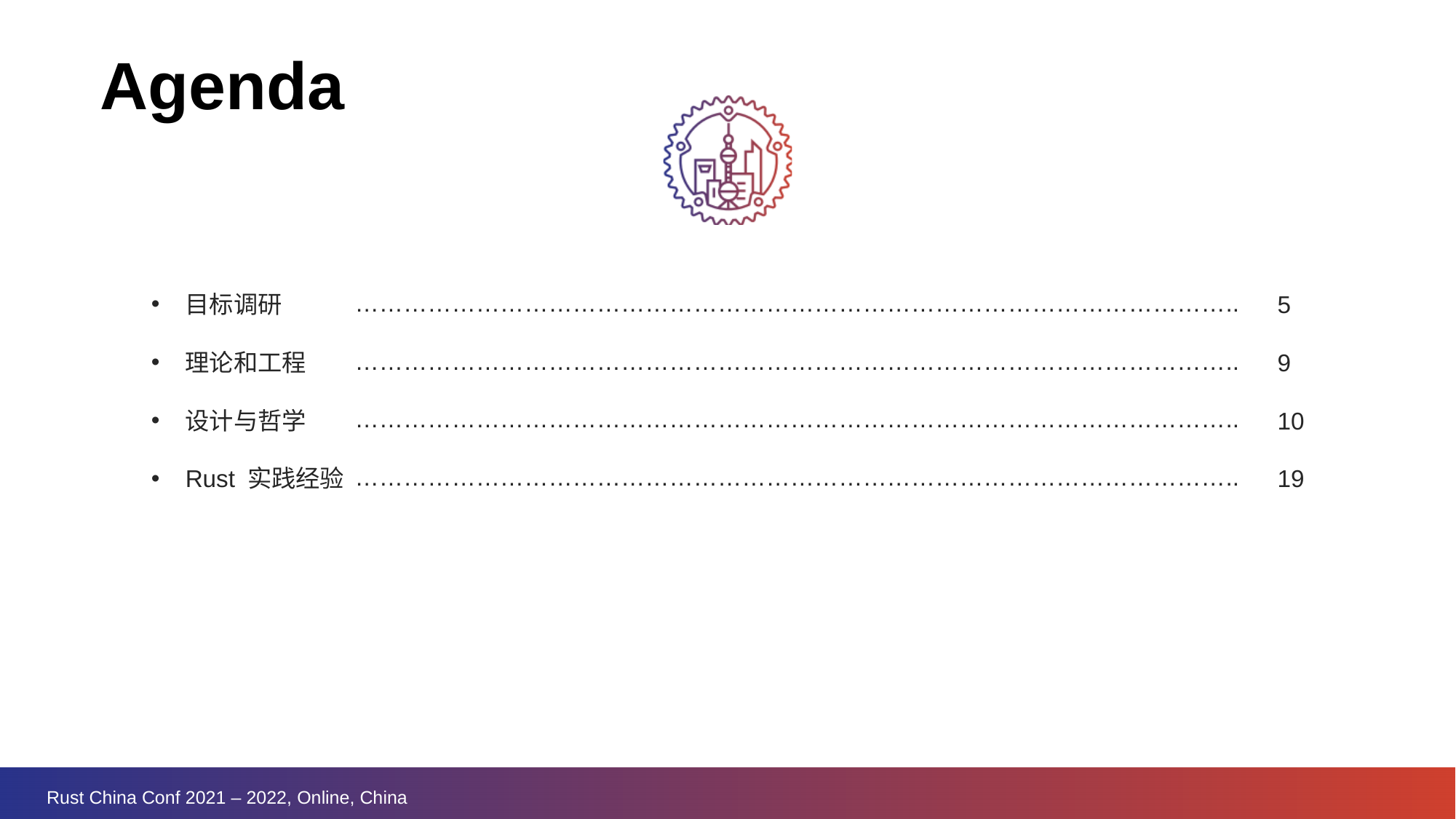

Agenda
………………………………………………………………………………………………..
………………………………………………………………………………………………..
………………………………………………………………………………………………..
………………………………………………………………………………………………..
目标调研
理论和工程
设计与哲学
Rust 实践经验
5
9
10
19